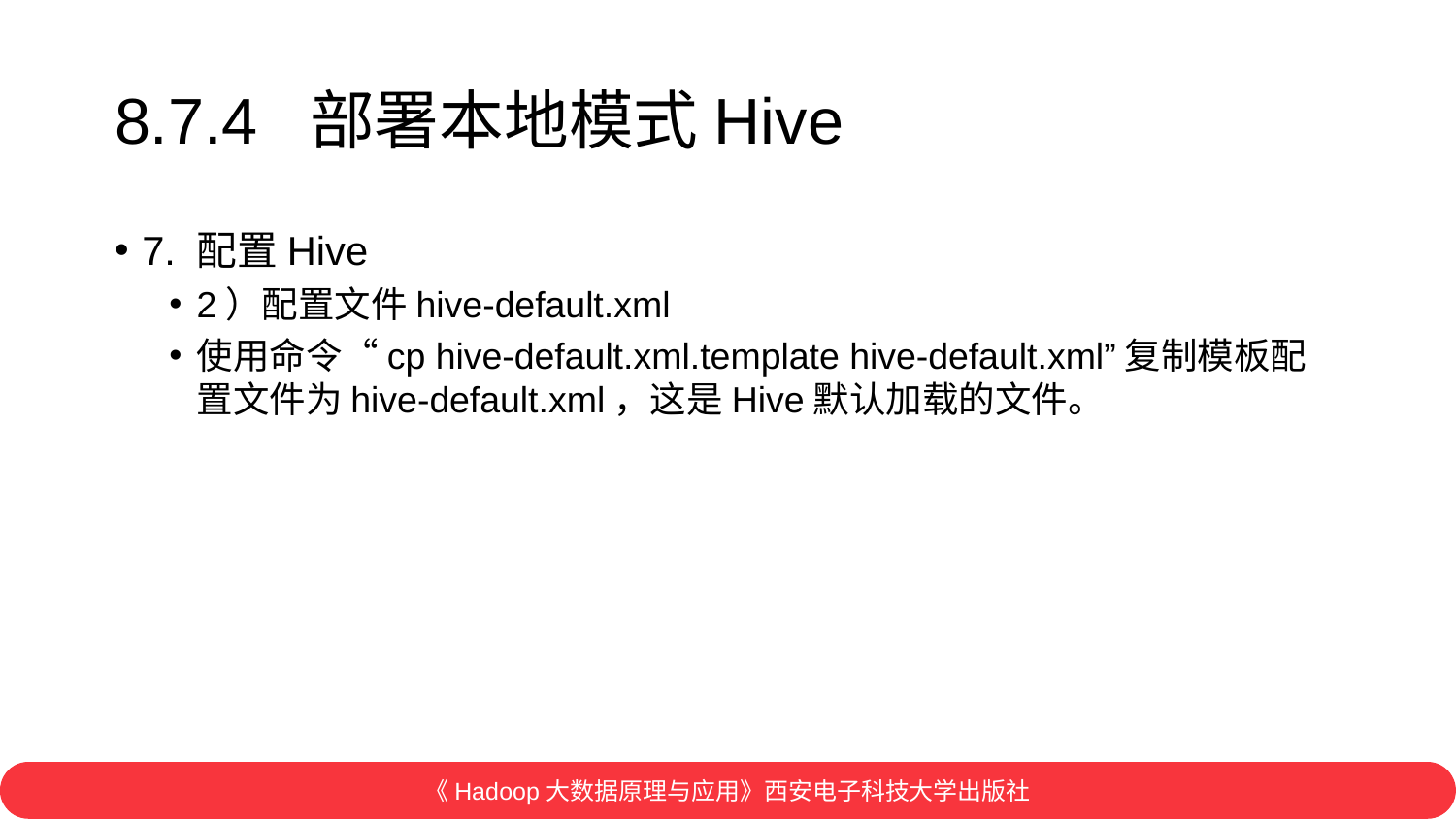

# 8.7.4  部署本地模式Hive
7. 配置Hive
2）配置文件hive-default.xml
使用命令“cp hive-default.xml.template hive-default.xml”复制模板配置文件为hive-default.xml，这是Hive默认加载的文件。